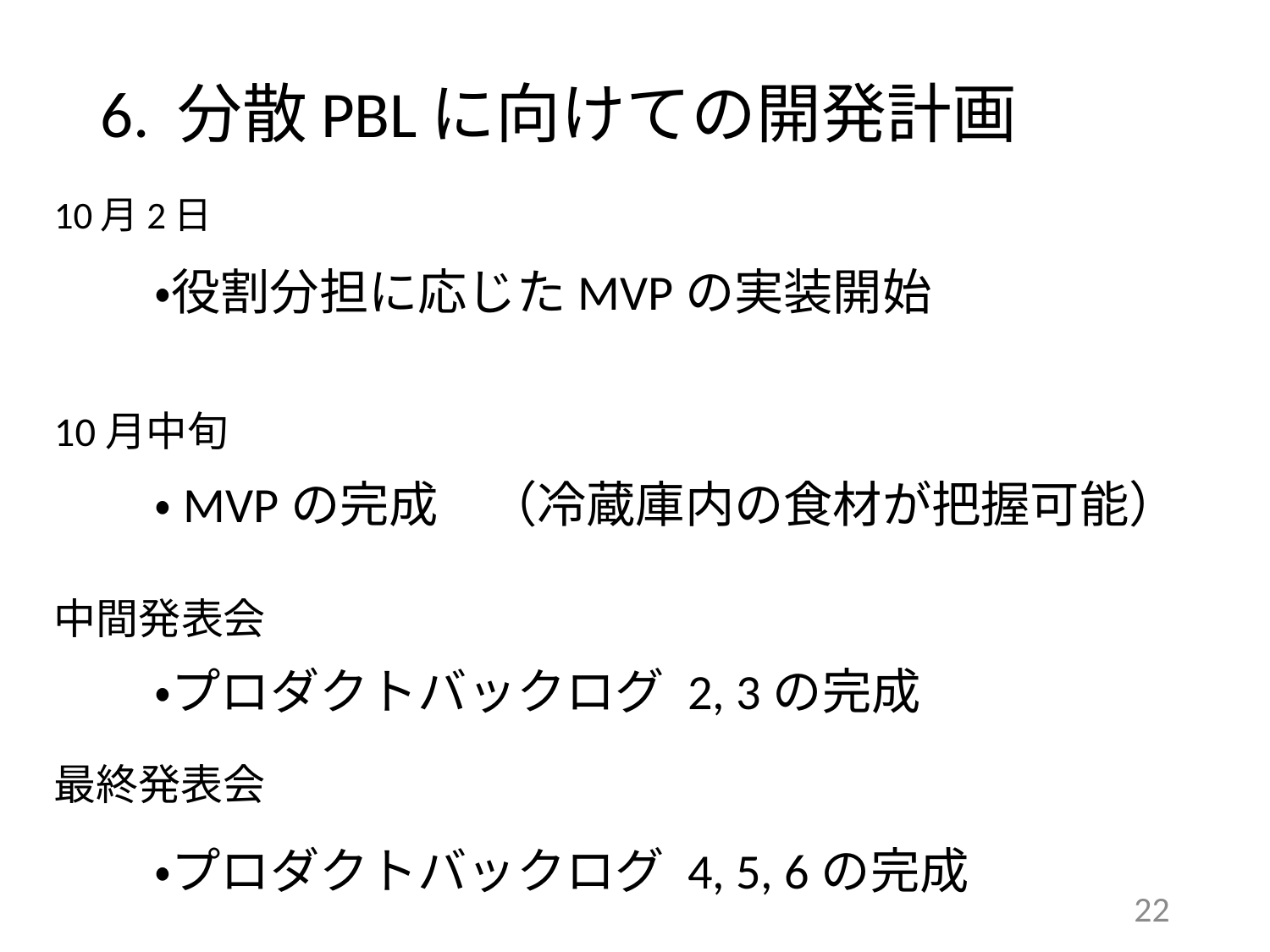

# 6. 分散PBLに向けての開発計画
10月2日
・役割分担に応じたMVPの実装開始
10月中旬
・MVPの完成　（冷蔵庫内の食材が把握可能）
中間発表会
・プロダクトバックログ 2, 3の完成
最終発表会
・プロダクトバックログ 4, 5, 6の完成
22